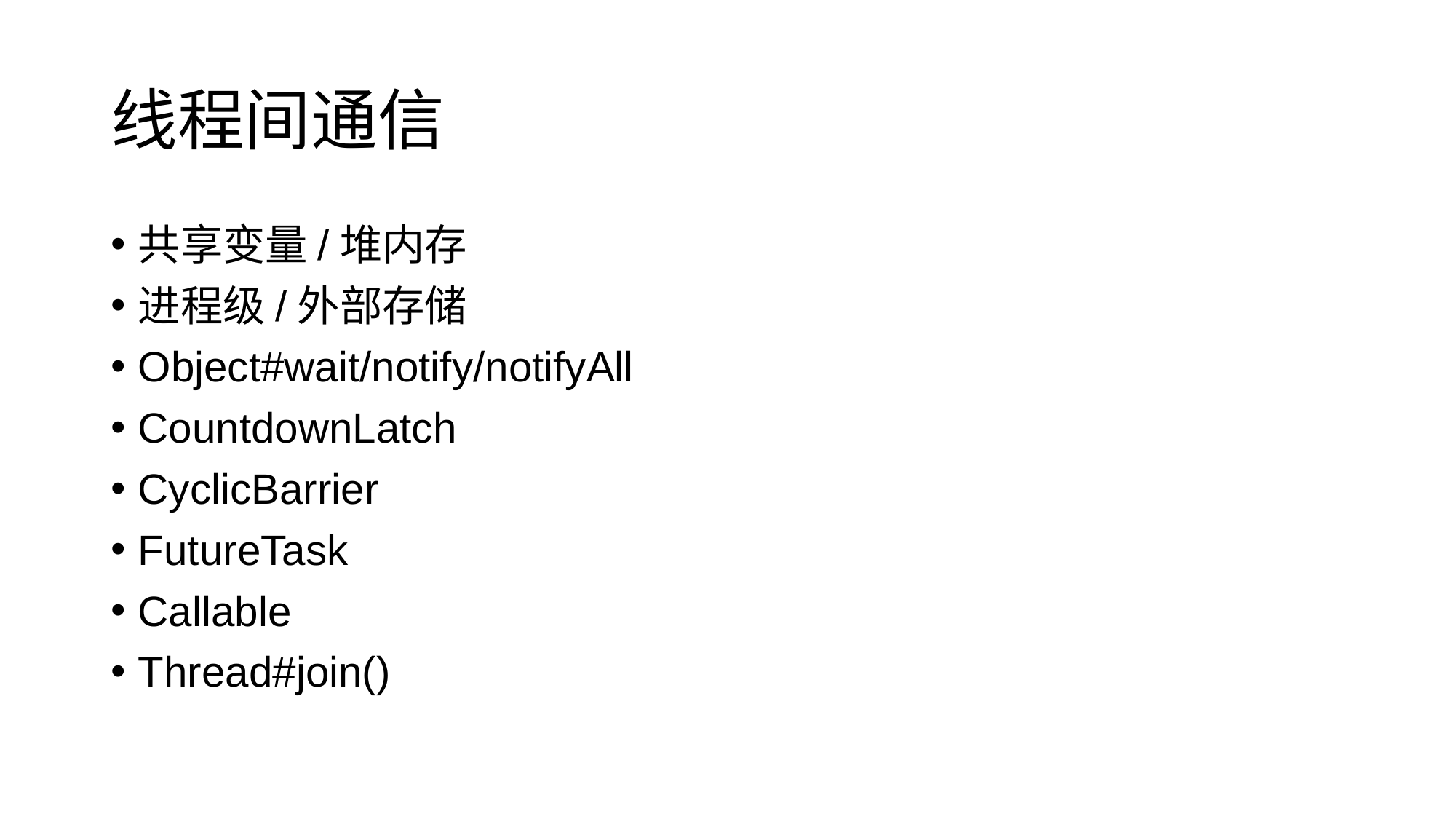

# 线程间通信
共享变量/堆内存
进程级/外部存储
Object#wait/notify/notifyAll
CountdownLatch
CyclicBarrier
FutureTask
Callable
Thread#join()